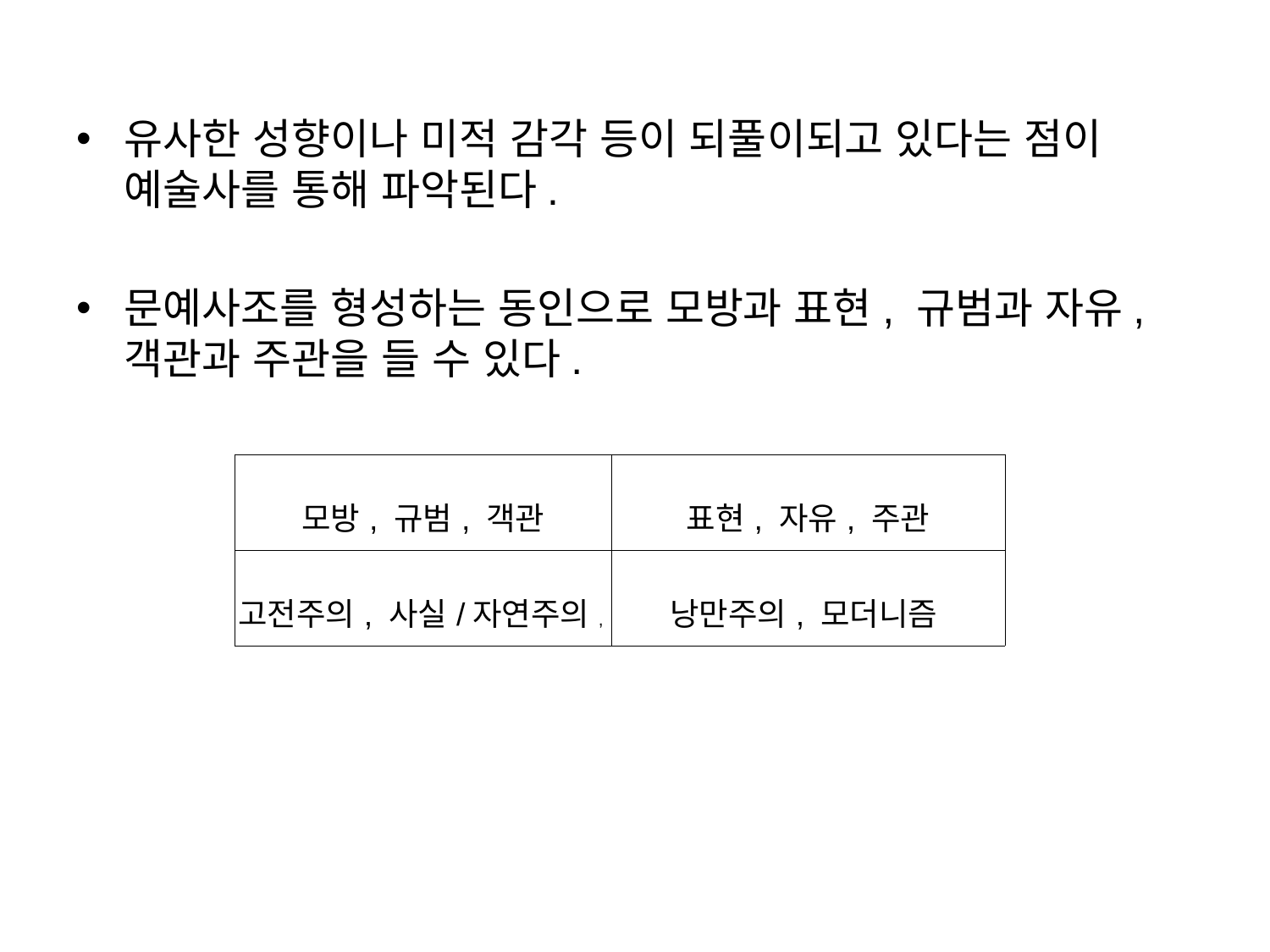

유사한 성향이나 미적 감각 등이 되풀이되고 있다는 점이 예술사를 통해 파악된다.

문예사조를 형성하는 동인으로 모방과 표현, 규범과 자유, 객관과 주관을 들 수 있다.

| 모방, 규범, 객관 | 표현, 자유, 주관 |
| --- | --- |
| 고전주의, 사실/자연주의, | 낭만주의, 모더니즘 |